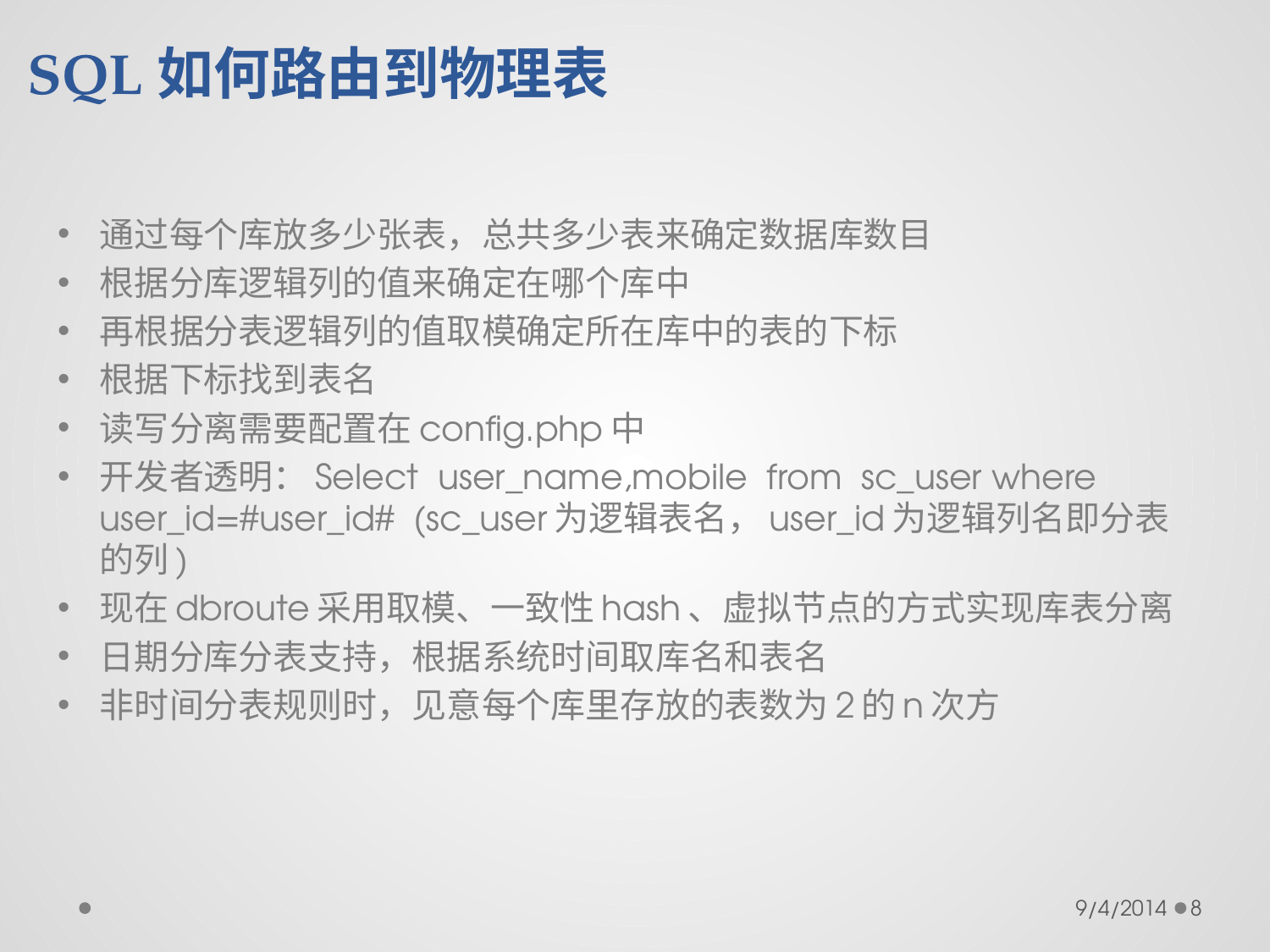

SQL如何路由到物理表
通过每个库放多少张表，总共多少表来确定数据库数目
根据分库逻辑列的值来确定在哪个库中
再根据分表逻辑列的值取模确定所在库中的表的下标
根据下标找到表名
读写分离需要配置在config.php中
开发者透明：Select  user_name,mobile  from  sc_user where user_id=#user_id#  (sc_user为逻辑表名，user_id为逻辑列名即分表的列)
现在dbroute采用取模、一致性hash、虚拟节点的方式实现库表分离
日期分库分表支持，根据系统时间取库名和表名
非时间分表规则时，见意每个库里存放的表数为2的n次方

9/4/2014
8